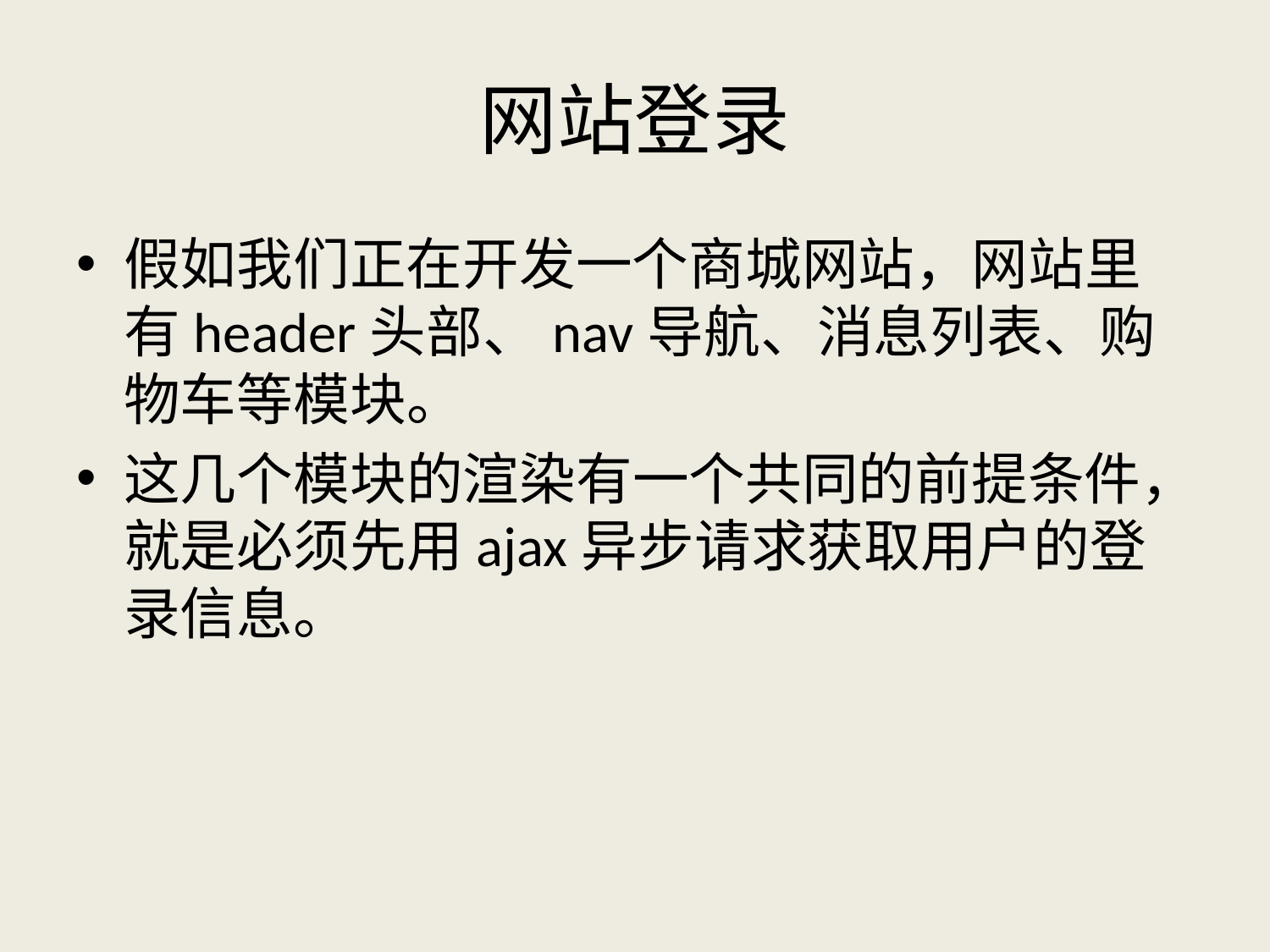

# 网站登录
假如我们正在开发一个商城网站，网站里有header头部、nav导航、消息列表、购物车等模块。
这几个模块的渲染有一个共同的前提条件，就是必须先用ajax异步请求获取用户的登录信息。